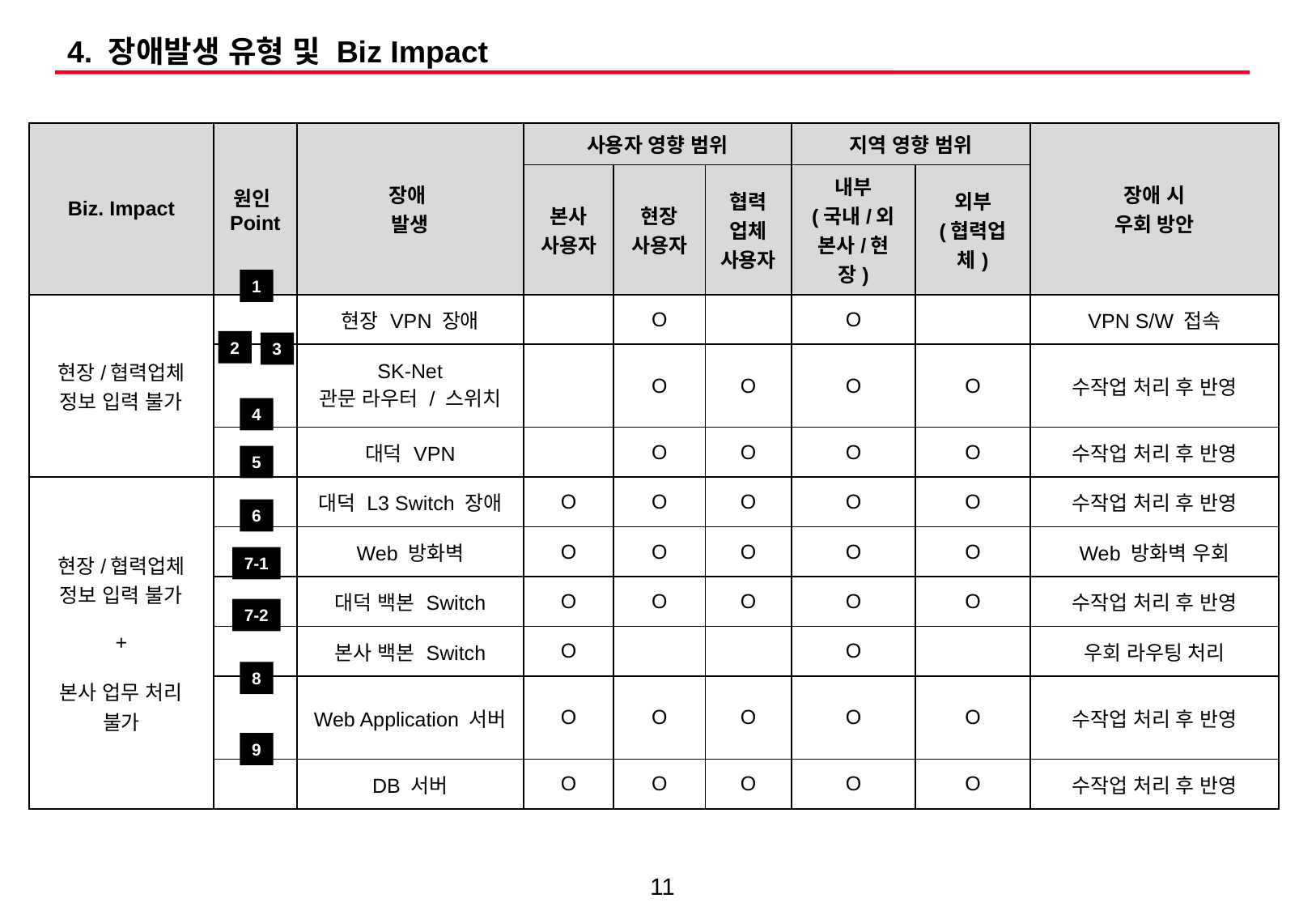

# 4. 장애발생 유형 및 Biz Impact
| Biz. Impact | 원인Point | 장애 발생 | 사용자 영향 범위 |  |  | 지역 영향 범위 |  | 장애 시 우회 방안 |
| --- | --- | --- | --- | --- | --- | --- | --- | --- |
|  |  |  | 본사 사용자 | 현장 사용자 | 협력 업체 사용자 | 내부 (국내/외 본사/현장) | 외부 (협력업체) |  |
| 현장/협력업체 정보 입력 불가 |  | 현장 VPN 장애 |  | O |  | O |  | VPN S/W 접속 |
|  |  | SK-Net 관문 라우터 / 스위치 |  | O | O | O | O | 수작업 처리 후 반영 |
|  |  | 대덕 VPN |  | O | O | O | O | 수작업 처리 후 반영 |
| 현장/협력업체 정보 입력 불가 + 본사 업무 처리 불가 |  | 대덕 L3 Switch 장애 | O | O | O | O | O | 수작업 처리 후 반영 |
|  |  | Web 방화벽 | O | O | O | O | O | Web 방화벽 우회 |
|  |  | 대덕 백본 Switch | O | O | O | O | O | 수작업 처리 후 반영 |
|  |  | 본사 백본 Switch | O |  |  | O |  | 우회 라우팅 처리 |
|  |  | Web Application 서버 | O | O | O | O | O | 수작업 처리 후 반영 |
|  |  | DB 서버 | O | O | O | O | O | 수작업 처리 후 반영 |
1
2
3
4
5
6
7-1
7-2
8
9